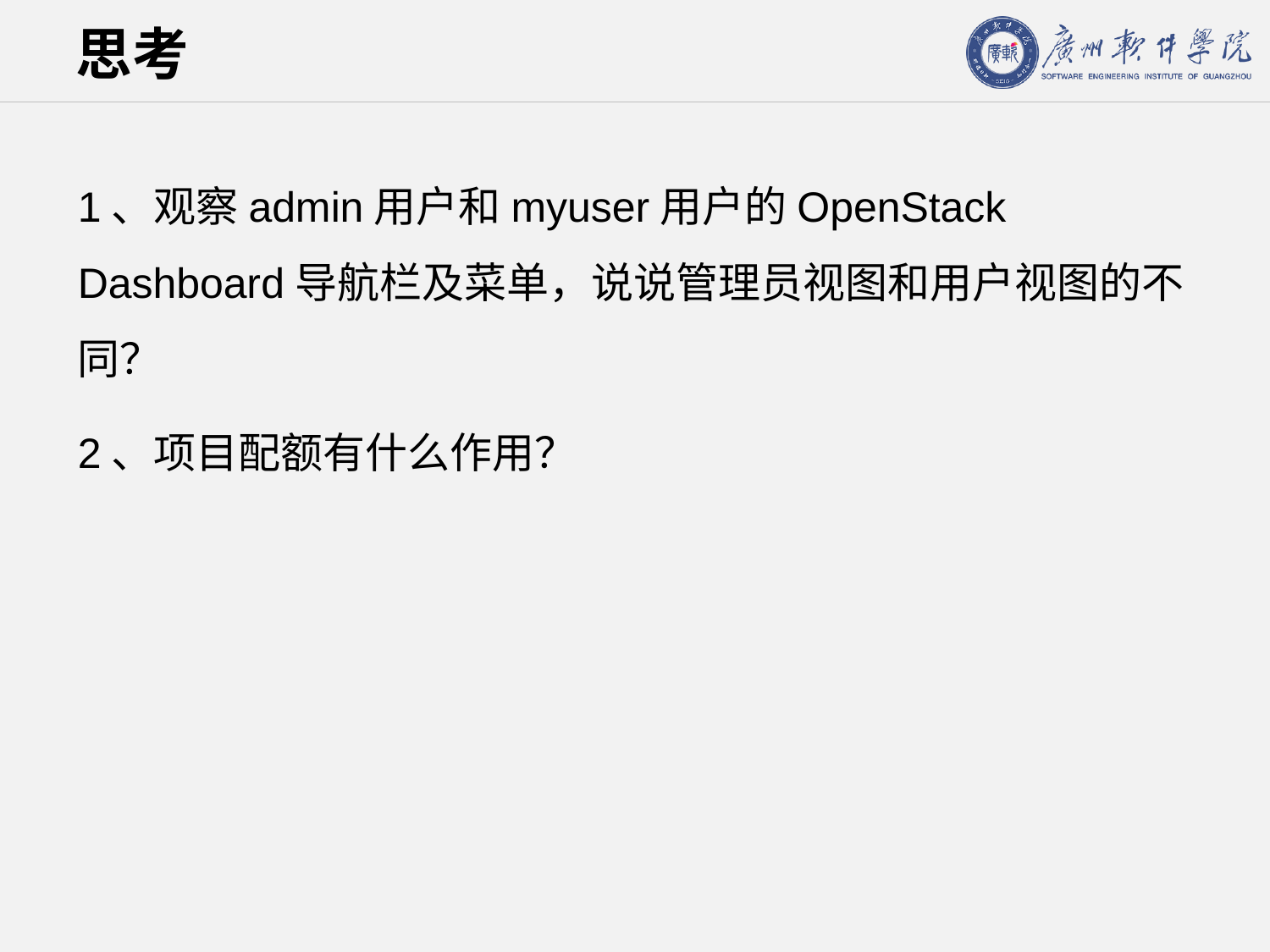

# 思考
1、观察admin用户和myuser用户的OpenStack Dashboard导航栏及菜单，说说管理员视图和用户视图的不同？
2、项目配额有什么作用？